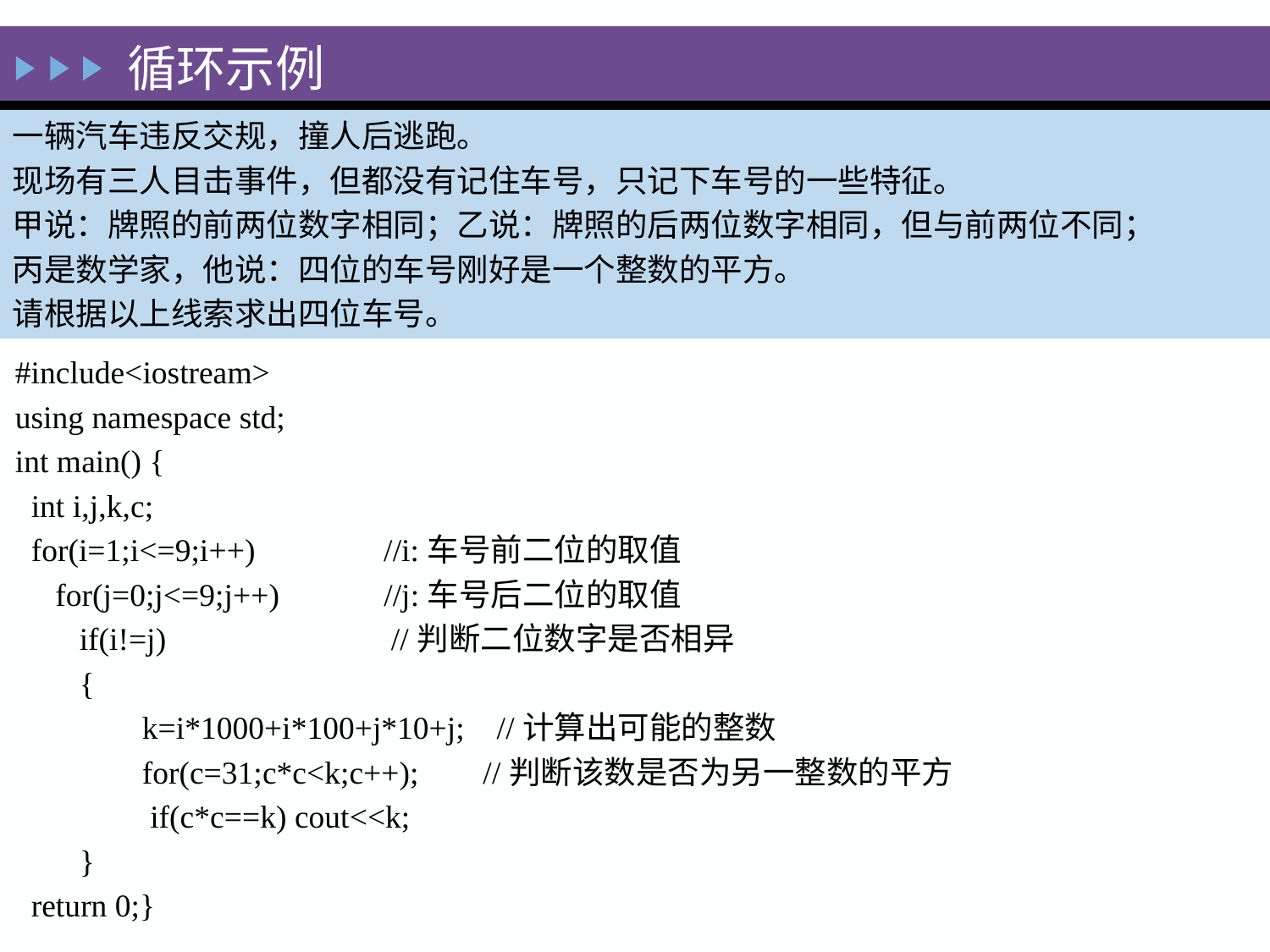

循环示例
一辆汽车违反交规，撞人后逃跑。
现场有三人目击事件，但都没有记住车号，只记下车号的一些特征。
甲说：牌照的前两位数字相同；乙说：牌照的后两位数字相同，但与前两位不同；
丙是数学家，他说：四位的车号刚好是一个整数的平方。
请根据以上线索求出四位车号。
#include<iostream>
using namespace std;
int main() {
  int i,j,k,c;
  for(i=1;i<=9;i++)                //i:车号前二位的取值
     for(j=0;j<=9;j++)             //j:车号后二位的取值
        if(i!=j)                            //判断二位数字是否相异
        {
	k=i*1000+i*100+j*10+j;    //计算出可能的整数
          	for(c=31;c*c<k;c++);        //判断该数是否为另一整数的平方
         	 if(c*c==k) cout<<k;
        }
  return 0;}